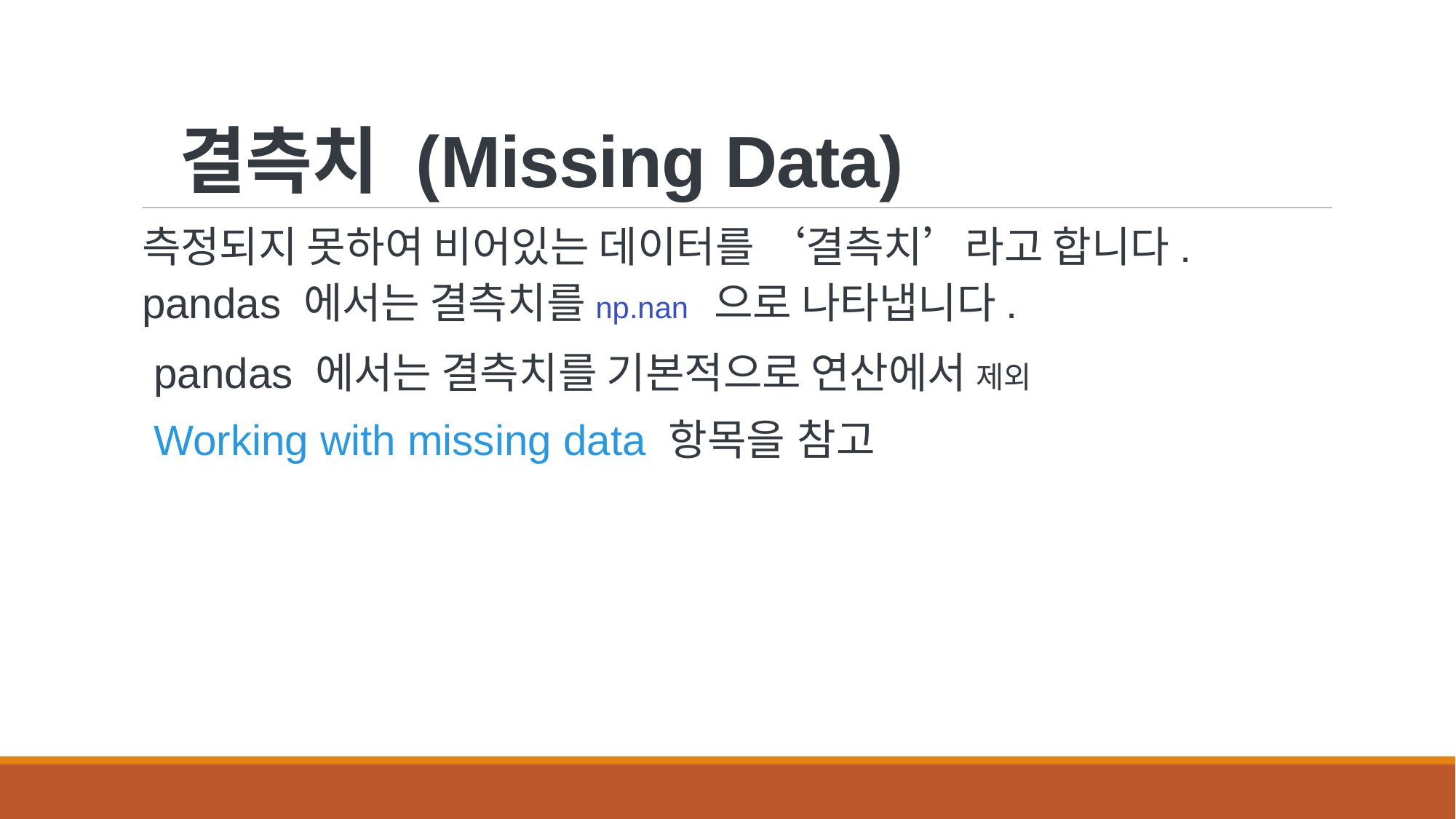

# 결측치 (Missing Data)
측정되지 못하여 비어있는 데이터를 ‘결측치’라고 합니다. pandas 에서는 결측치를np.nan 으로 나타냅니다.
 pandas 에서는 결측치를 기본적으로 연산에서 제외
 Working with missing data 항목을 참고